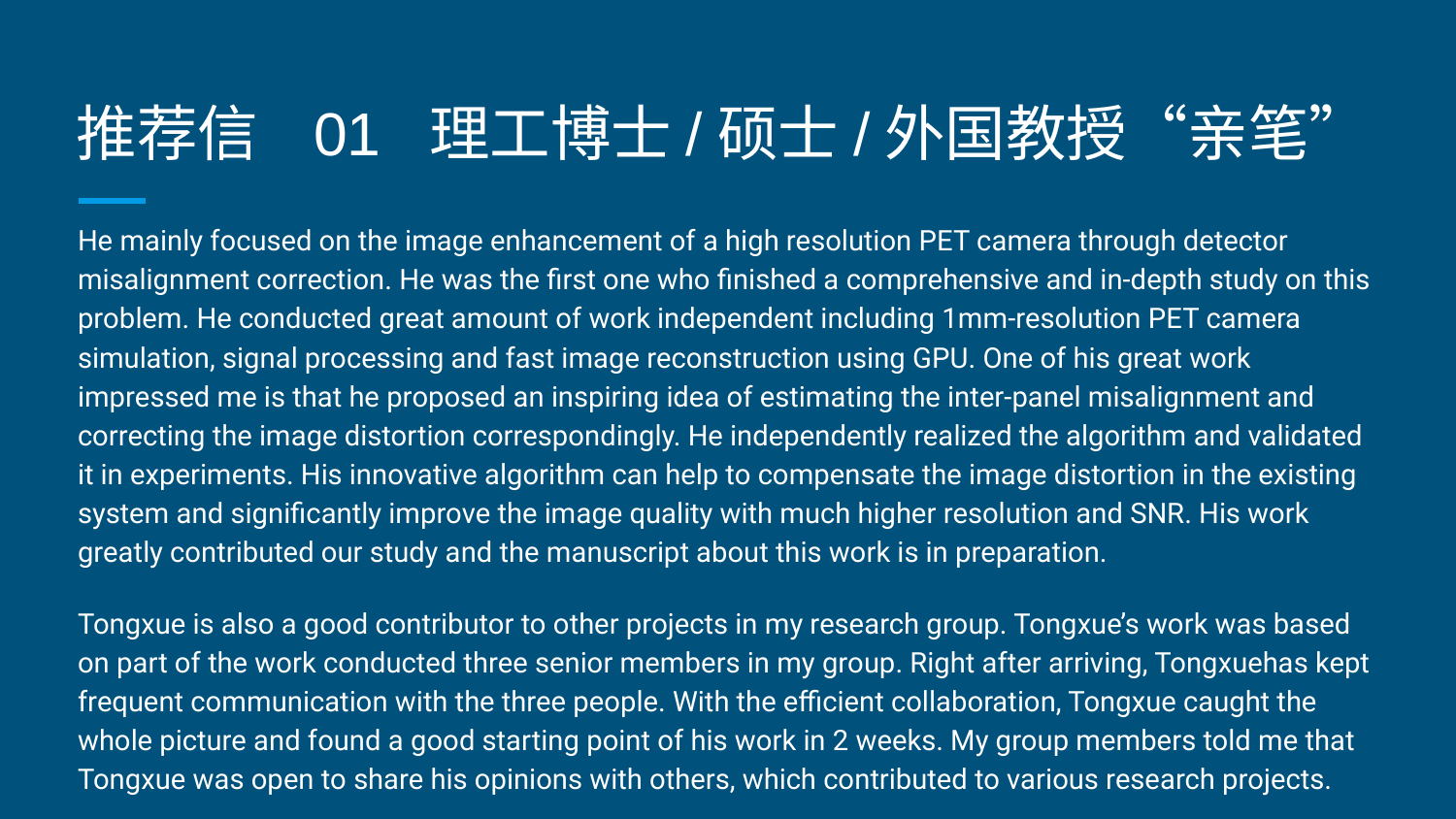

# 推荐信   01  理工博士/硕士/外国教授“亲笔”
He mainly focused on the image enhancement of a high resolution PET camera through detector misalignment correction. He was the first one who finished a comprehensive and in-depth study on this problem. He conducted great amount of work independent including 1mm-resolution PET camera simulation, signal processing and fast image reconstruction using GPU. One of his great work impressed me is that he proposed an inspiring idea of estimating the inter-panel misalignment and correcting the image distortion correspondingly. He independently realized the algorithm and validated it in experiments. His innovative algorithm can help to compensate the image distortion in the existing system and significantly improve the image quality with much higher resolution and SNR. His work greatly contributed our study and the manuscript about this work is in preparation.
Tongxue is also a good contributor to other projects in my research group. Tongxue’s work was based on part of the work conducted three senior members in my group. Right after arriving, Tongxuehas kept frequent communication with the three people. With the efficient collaboration, Tongxue caught the whole picture and found a good starting point of his work in 2 weeks. My group members told me that Tongxue was open to share his opinions with others, which contributed to various research projects.